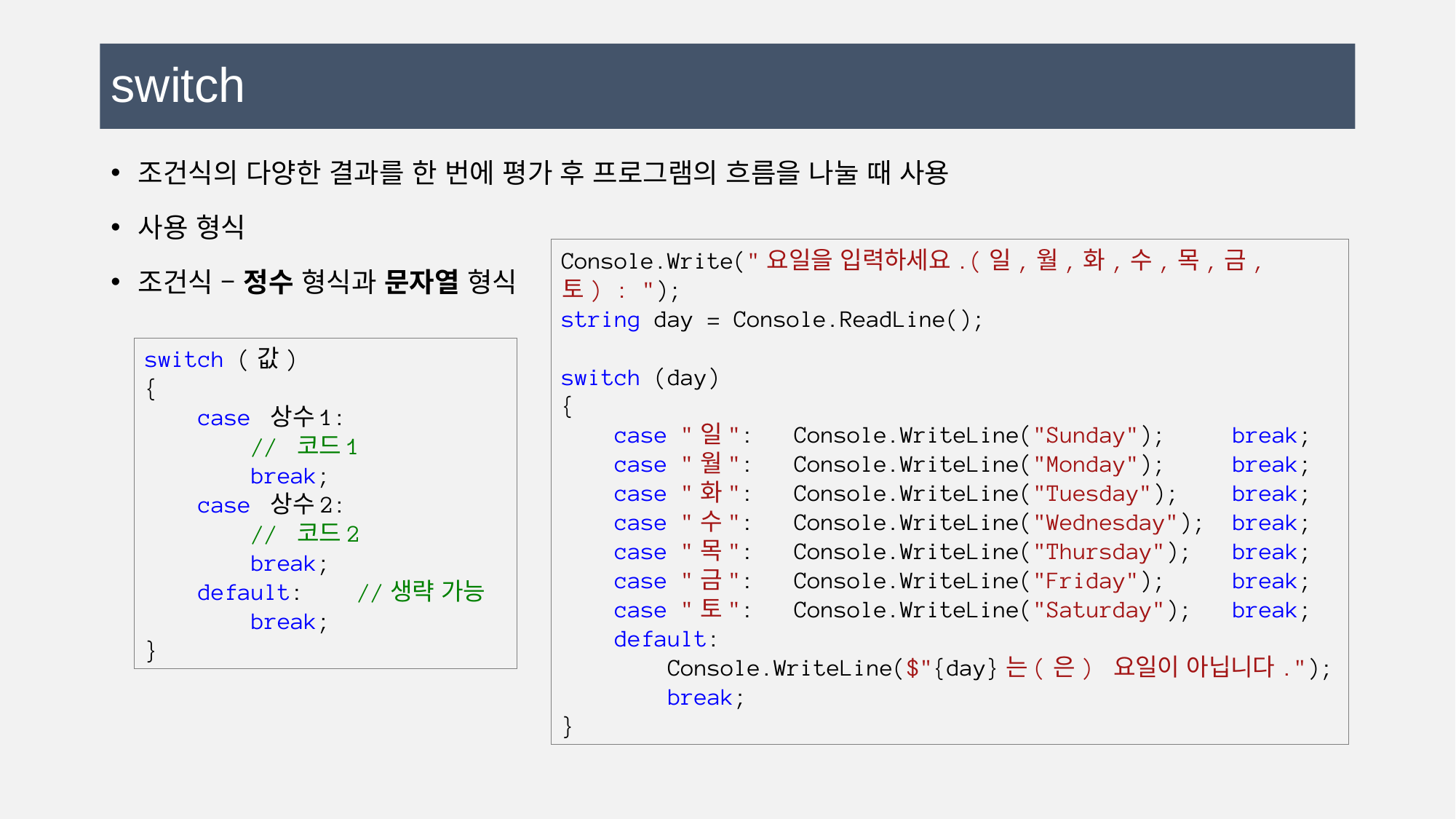

# switch
조건식의 다양한 결과를 한 번에 평가 후 프로그램의 흐름을 나눌 때 사용
사용 형식
조건식 – 정수 형식과 문자열 형식

Console.Write("요일을 입력하세요.(일,월,화,수,목,금,토) : ");
string day = Console.ReadLine();

switch (day)
{
    case "일":   Console.WriteLine("Sunday");     break;
    case "월":   Console.WriteLine("Monday");     break;
    case "화":   Console.WriteLine("Tuesday");    break;
    case "수":   Console.WriteLine("Wednesday");  break;
    case "목":   Console.WriteLine("Thursday");   break;
    case "금":   Console.WriteLine("Friday");     break;
    case "토":   Console.WriteLine("Saturday");   break;
    default:
        Console.WriteLine($"{day}는(은) 요일이 아닙니다.");
        break;
}
switch (값)
{
    case 상수1:
        // 코드1
        break;
    case 상수2:
        // 코드2
        break;
    default:    //생략 가능
        break;
}